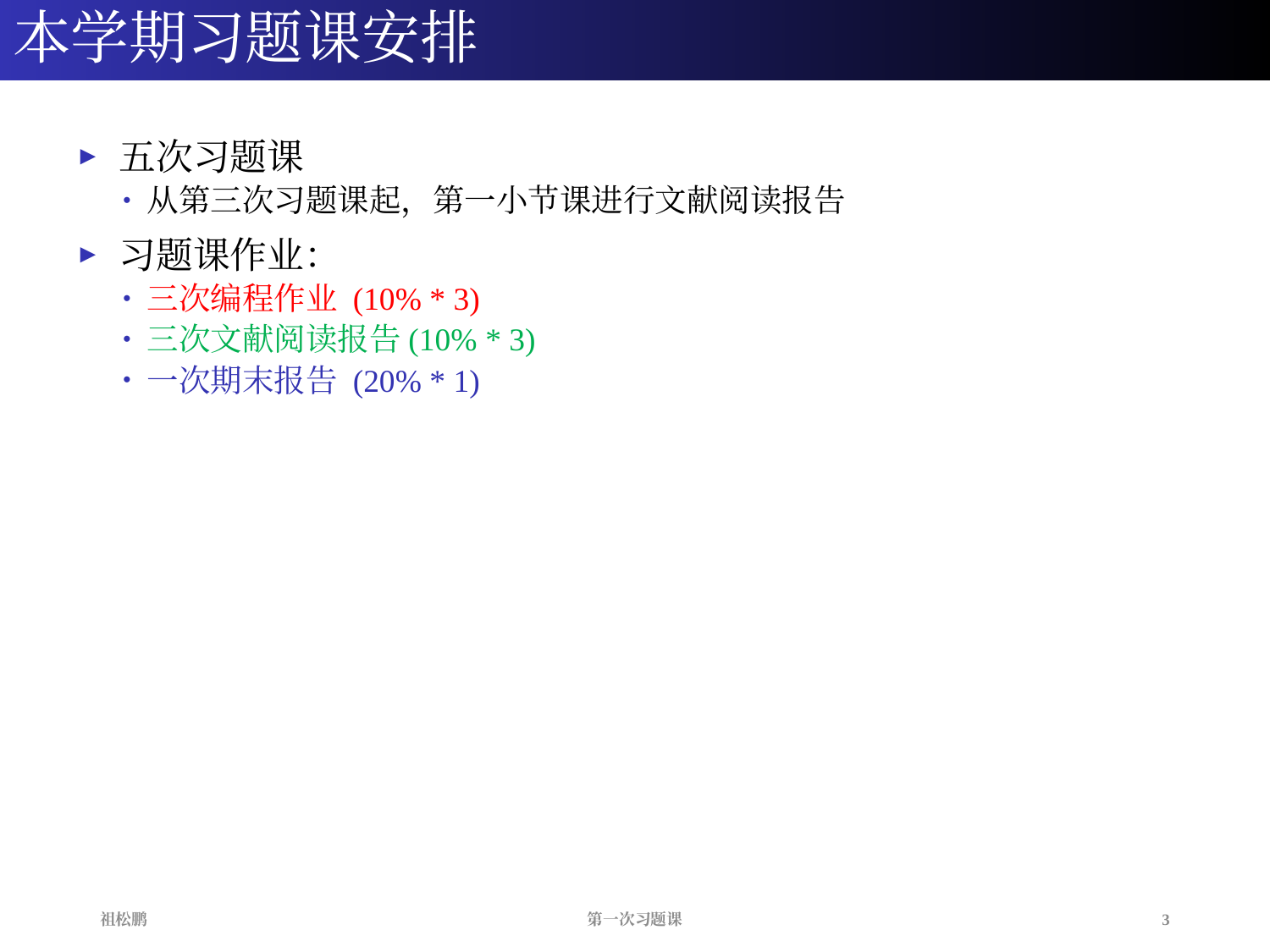

# 本学期习题课安排
 五次习题课
从第三次习题课起，第一小节课进行文献阅读报告
 习题课作业：
三次编程作业 (10% * 3)
三次文献阅读报告(10% * 3)
一次期末报告 (20% * 1)
3
第一次习题课
祖松鹏